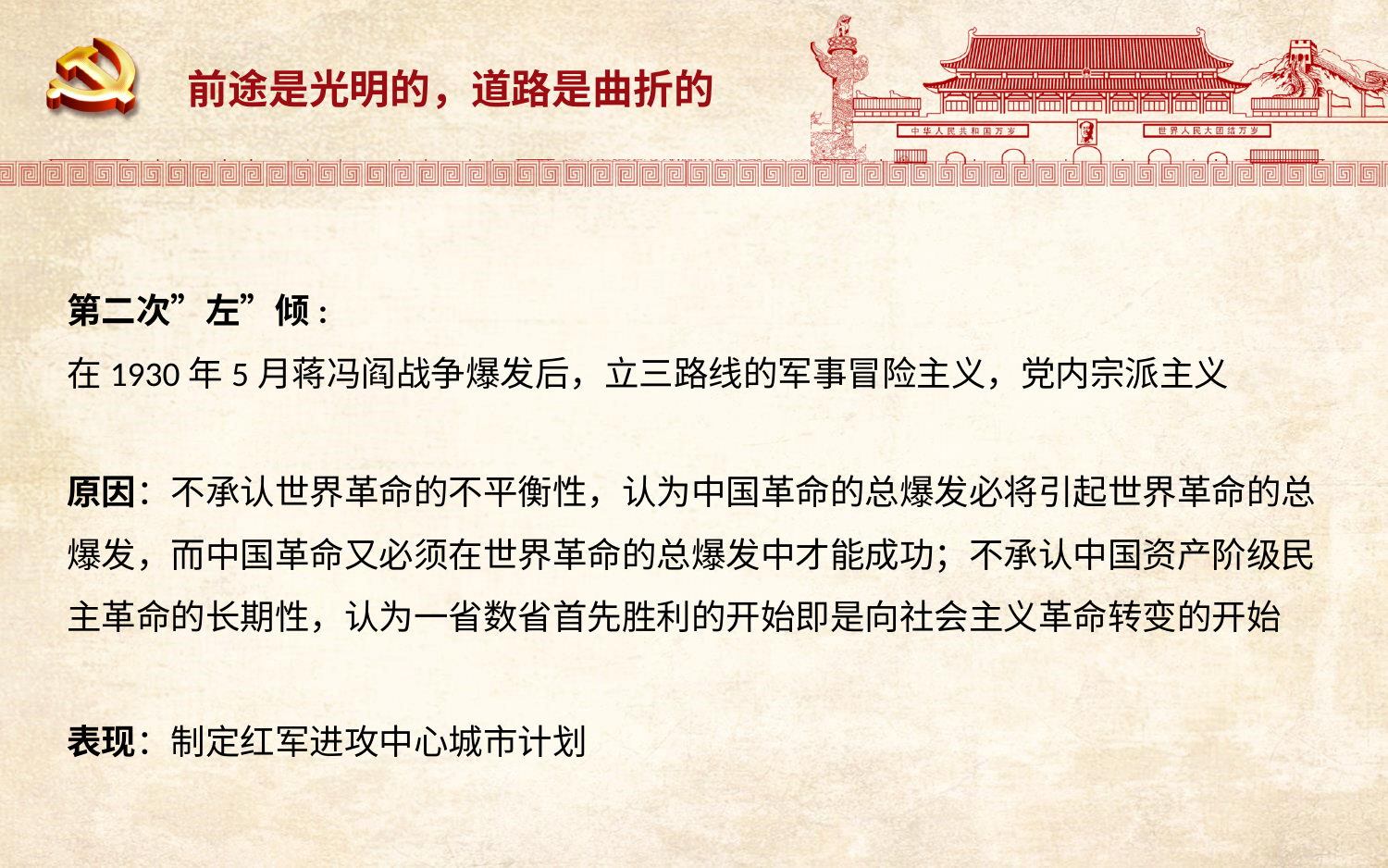

前途是光明的，道路是曲折的
第二次”左”倾:
在1930年5月蒋冯阎战争爆发后，立三路线的军事冒险主义，党内宗派主义
原因：不承认世界革命的不平衡性，认为中国革命的总爆发必将引起世界革命的总爆发，而中国革命又必须在世界革命的总爆发中才能成功；不承认中国资产阶级民主革命的长期性，认为一省数省首先胜利的开始即是向社会主义革命转变的开始

表现：制定红军进攻中心城市计划